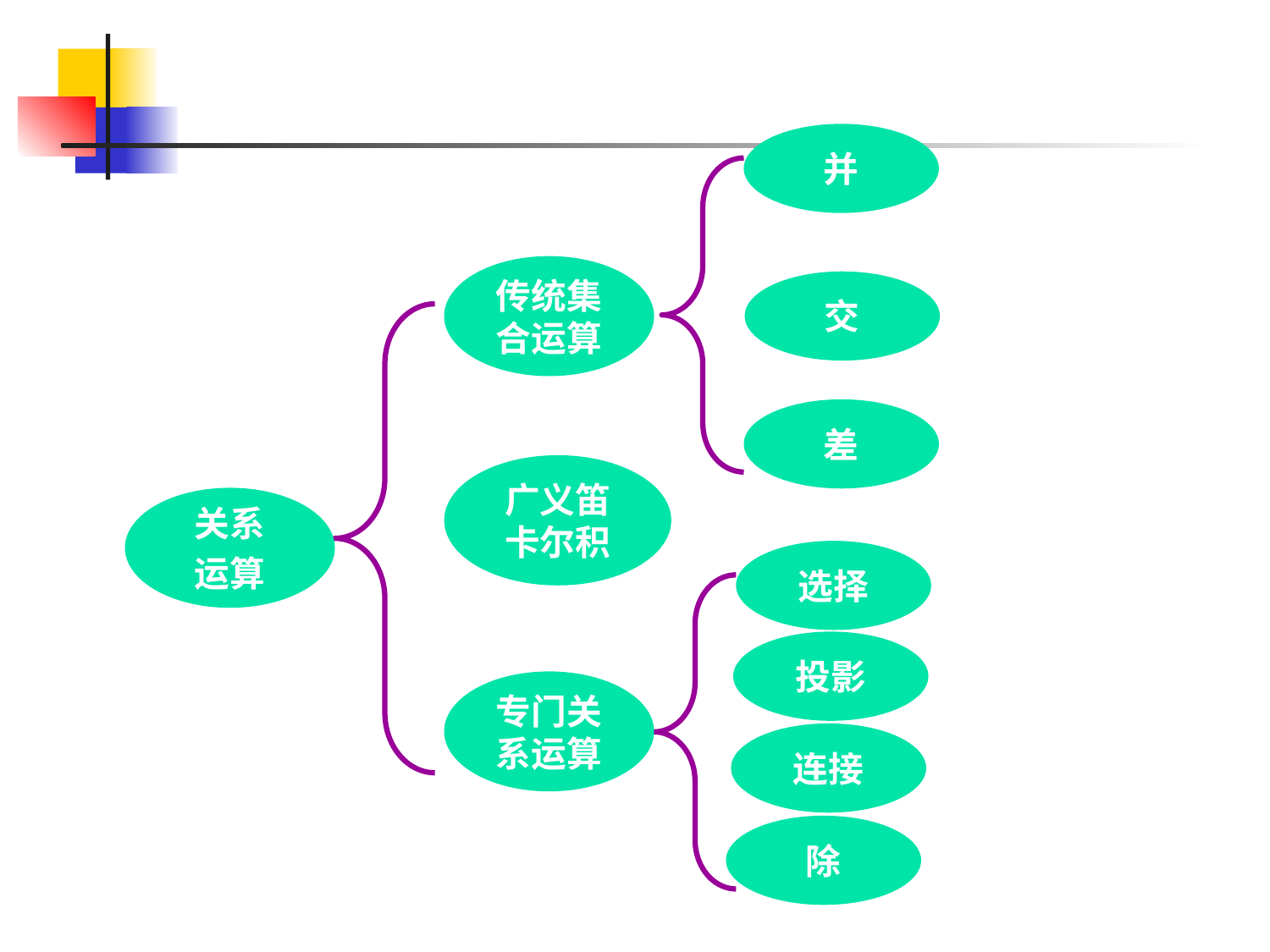

并

交
差
传统集合运算

关系
运算
专门关系运算
广义笛卡尔积
选择

投影
连接
除